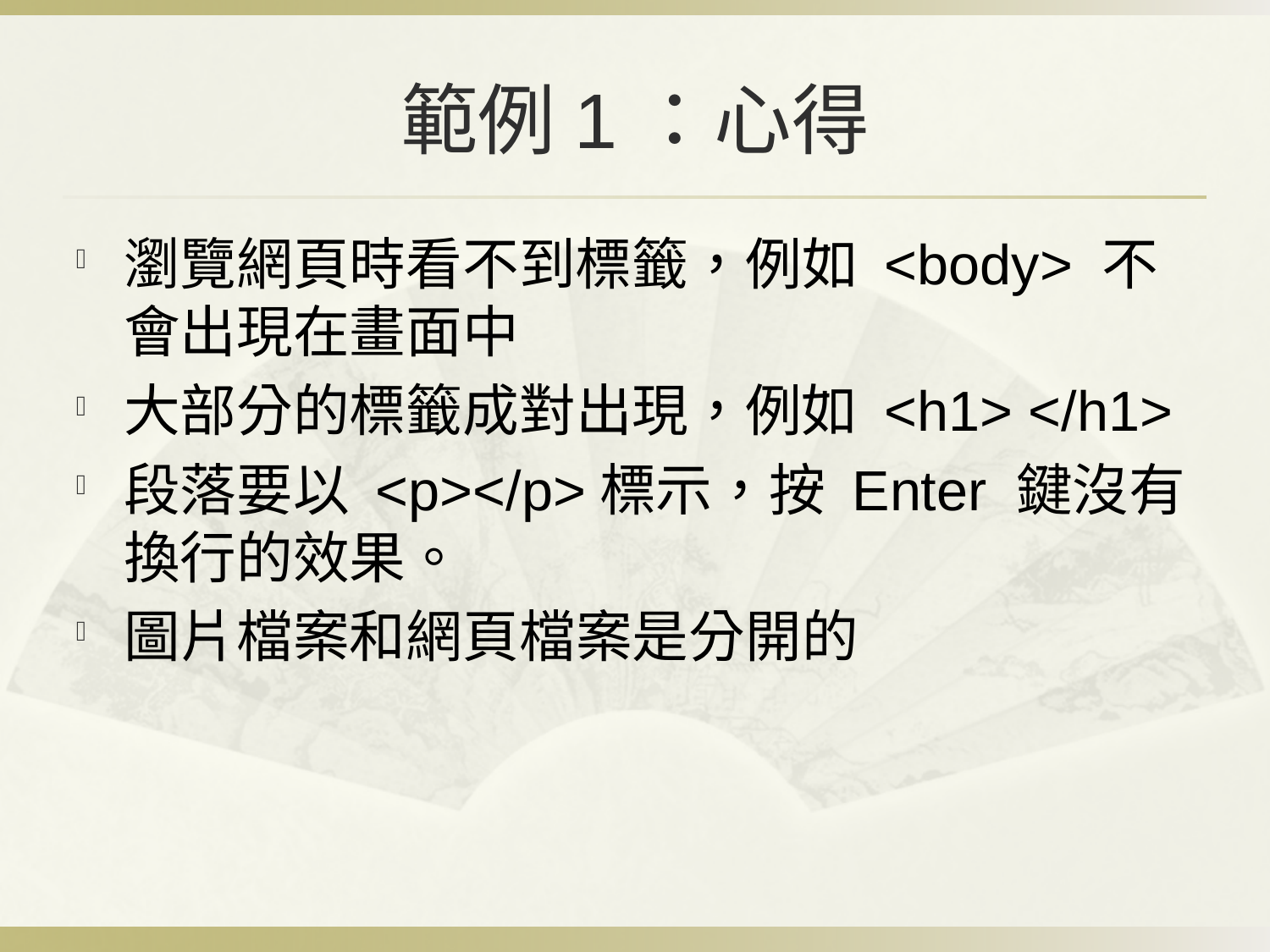

# 範例1：心得
瀏覽網頁時看不到標籤，例如 <body> 不會出現在畫面中
大部分的標籤成對出現，例如 <h1> </h1>
段落要以 <p></p>標示，按 Enter 鍵沒有換行的效果。
圖片檔案和網頁檔案是分開的